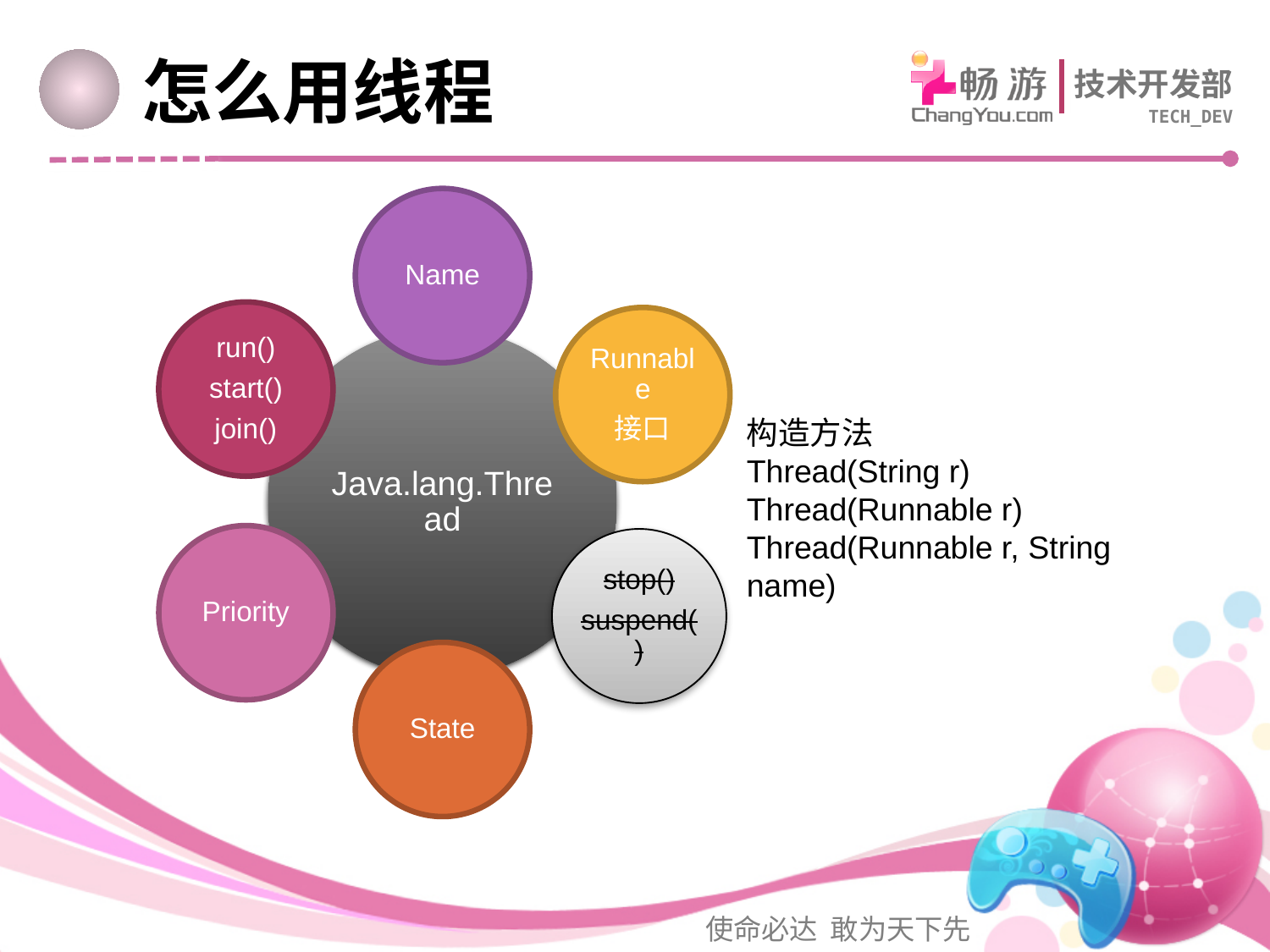

# 怎么用线程
Java.lang.Thread
Name
Priority
stop()
suspend()
State
Runnable
接口
run()
start()
join()
构造方法
Thread(String r)
Thread(Runnable r)
Thread(Runnable r, String name)